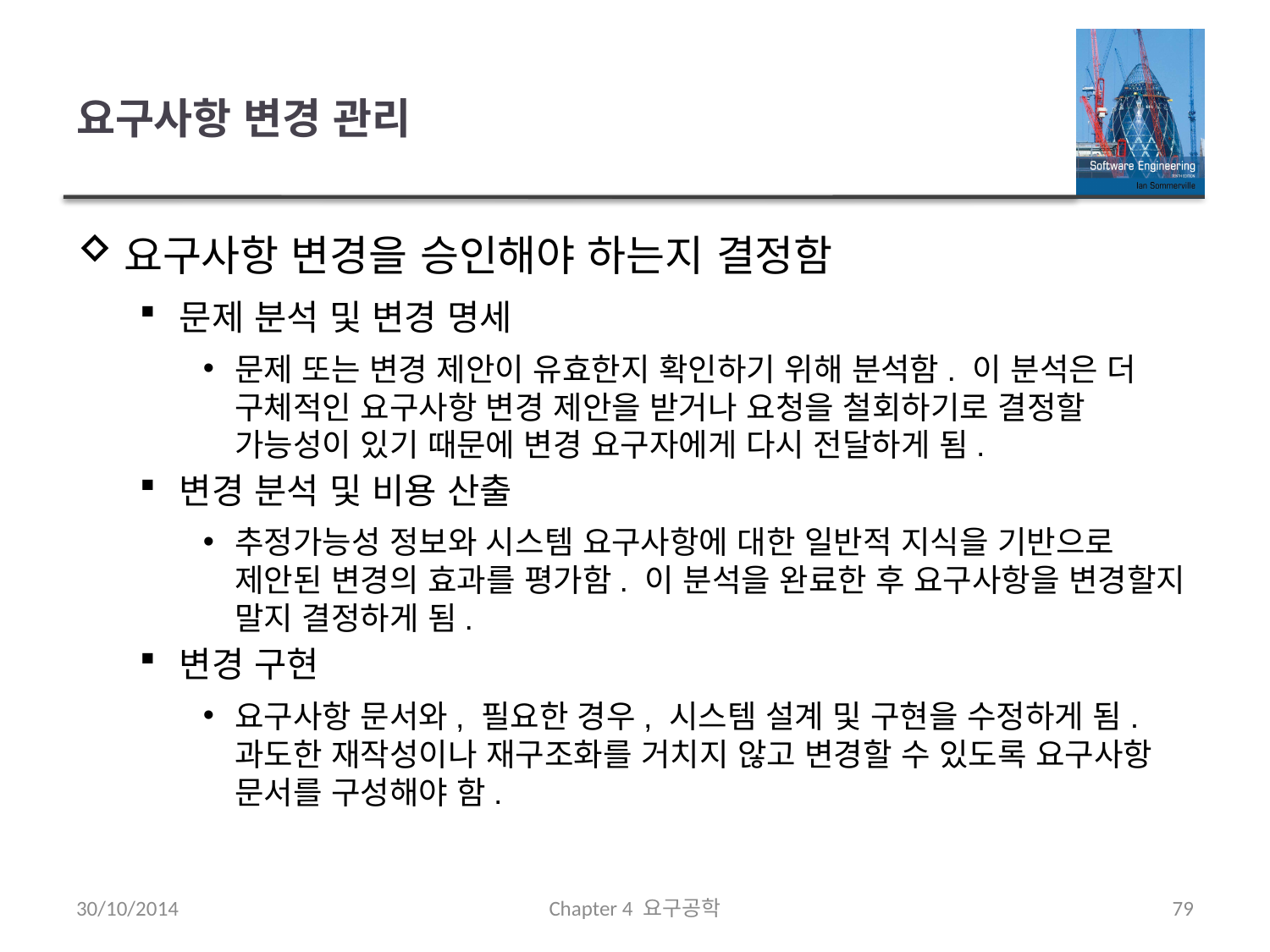

# 요구사항 변경 관리
요구사항 변경을 승인해야 하는지 결정함
문제 분석 및 변경 명세
문제 또는 변경 제안이 유효한지 확인하기 위해 분석함. 이 분석은 더 구체적인 요구사항 변경 제안을 받거나 요청을 철회하기로 결정할 가능성이 있기 때문에 변경 요구자에게 다시 전달하게 됨.
변경 분석 및 비용 산출
추정가능성 정보와 시스템 요구사항에 대한 일반적 지식을 기반으로 제안된 변경의 효과를 평가함. 이 분석을 완료한 후 요구사항을 변경할지 말지 결정하게 됨.
변경 구현
요구사항 문서와, 필요한 경우, 시스템 설계 및 구현을 수정하게 됨. 과도한 재작성이나 재구조화를 거치지 않고 변경할 수 있도록 요구사항 문서를 구성해야 함.
30/10/2014
Chapter 4 요구공학
79